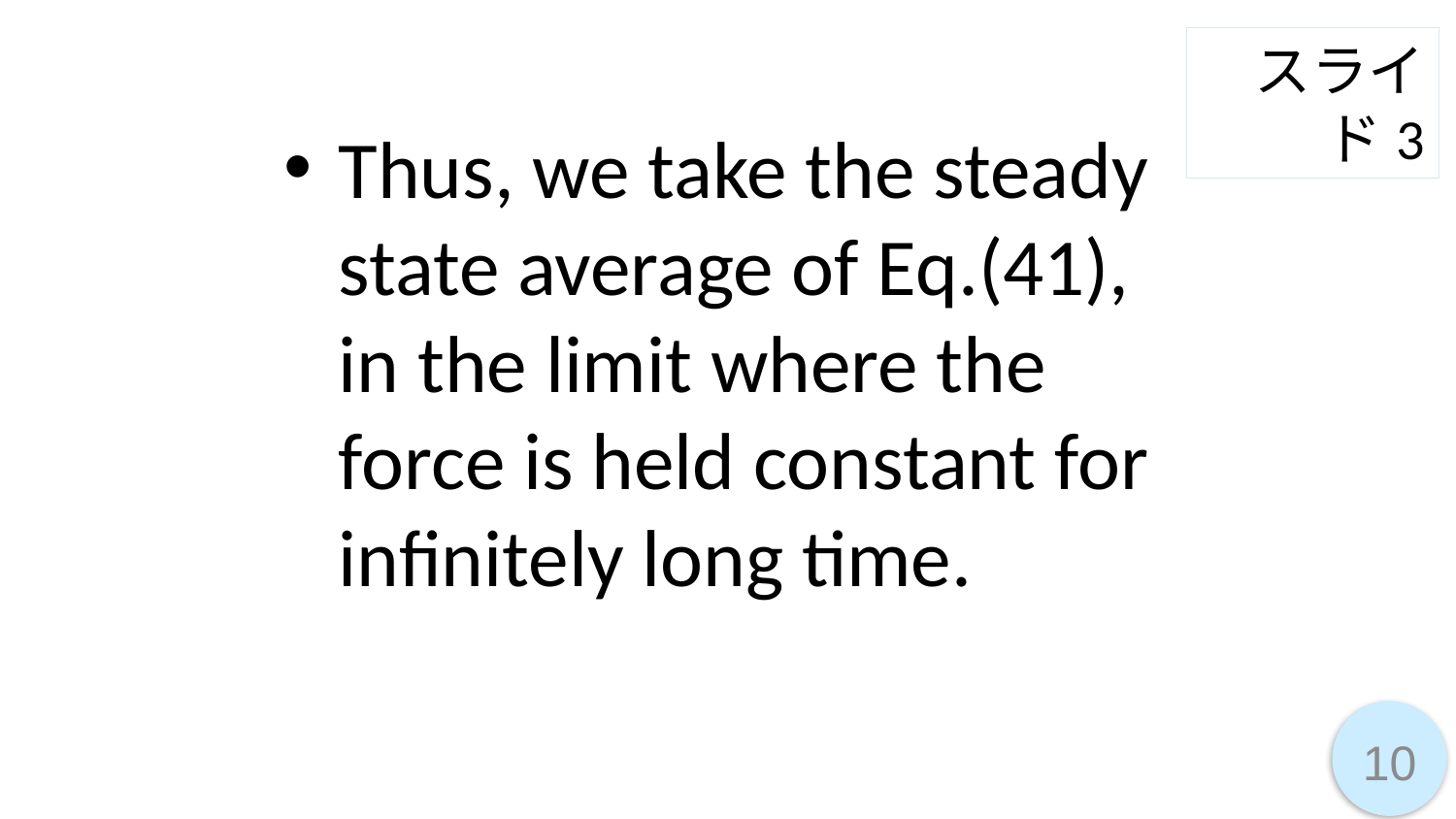

スライド3
Thus, we take the steady state average of Eq.(41), in the limit where the force is held constant for infinitely long time.
10